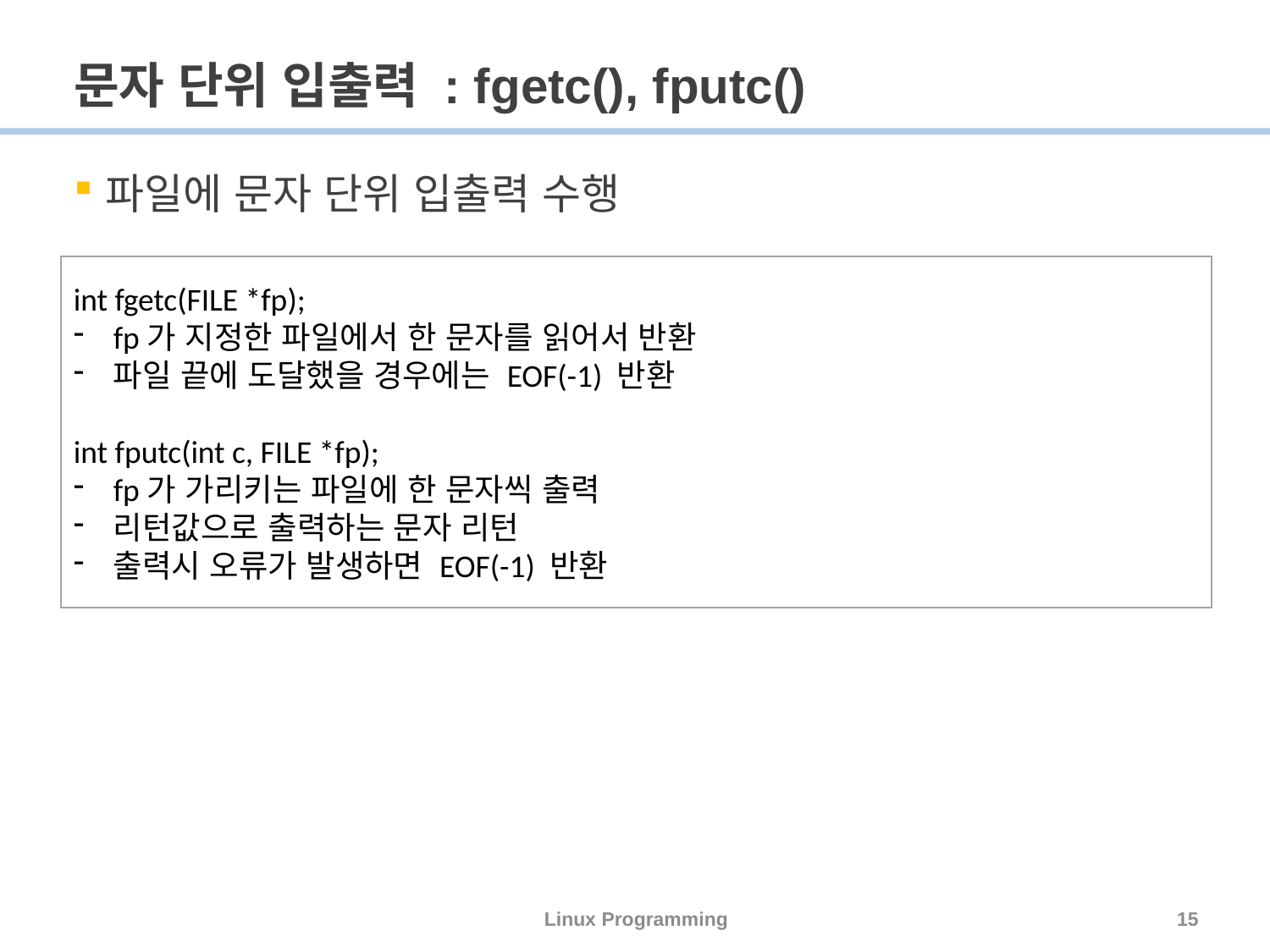

# 문자 단위 입출력 : fgetc(), fputc()
파일에 문자 단위 입출력 수행

int fgetc(FILE *fp);
fp가 지정한 파일에서 한 문자를 읽어서 반환
파일 끝에 도달했을 경우에는 EOF(-1) 반환

int fputc(int c, FILE *fp);
fp가 가리키는 파일에 한 문자씩 출력
리턴값으로 출력하는 문자 리턴
출력시 오류가 발생하면 EOF(-1) 반환
Linux Programming
15